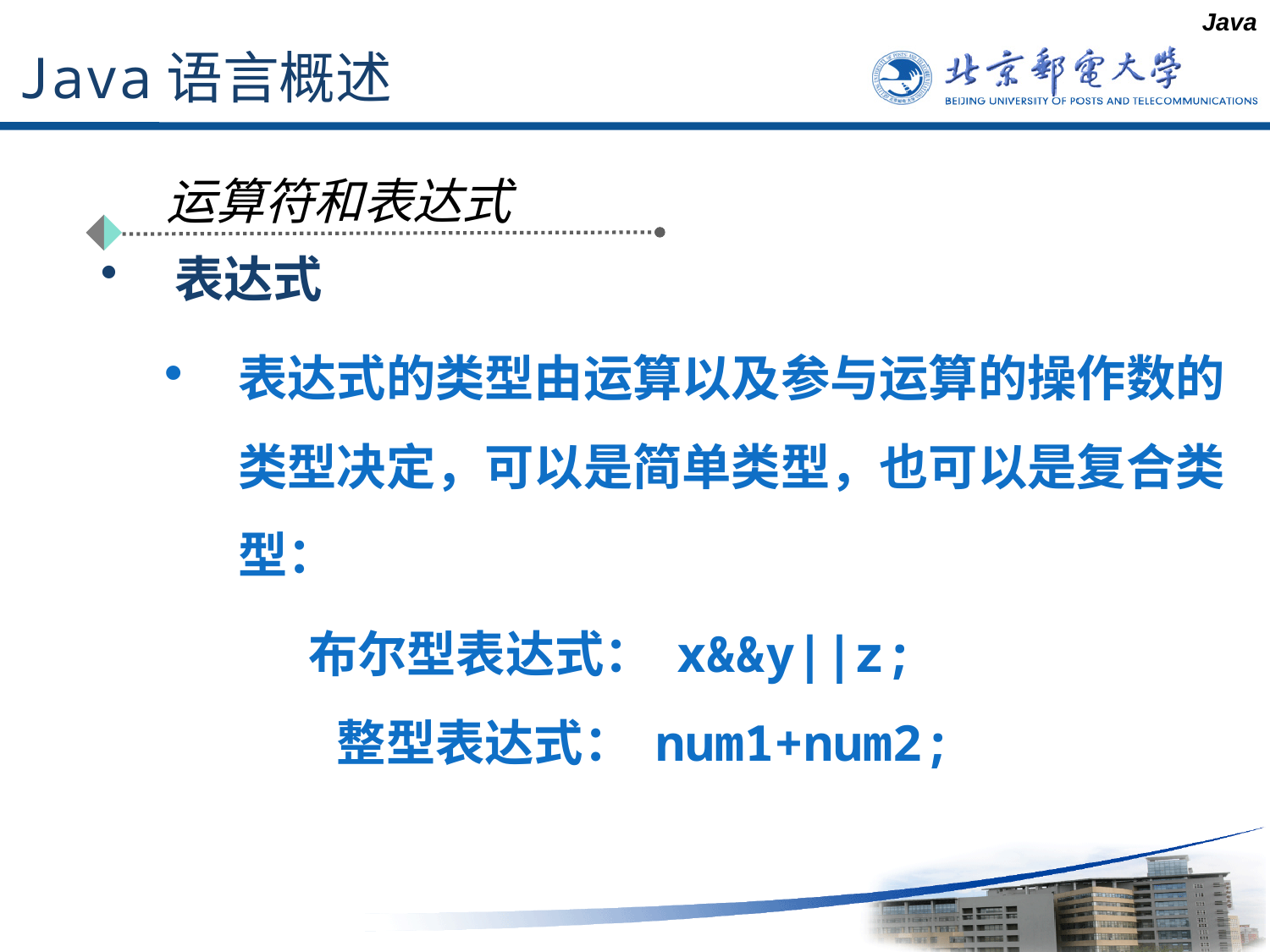

Java
# Java语言概述

运算符和表达式

表达式
表达式的类型由运算以及参与运算的操作数的类型决定，可以是简单类型，也可以是复合类型：
   　　布尔型表达式： x&&y||z;
　　整型表达式： num1+num2;